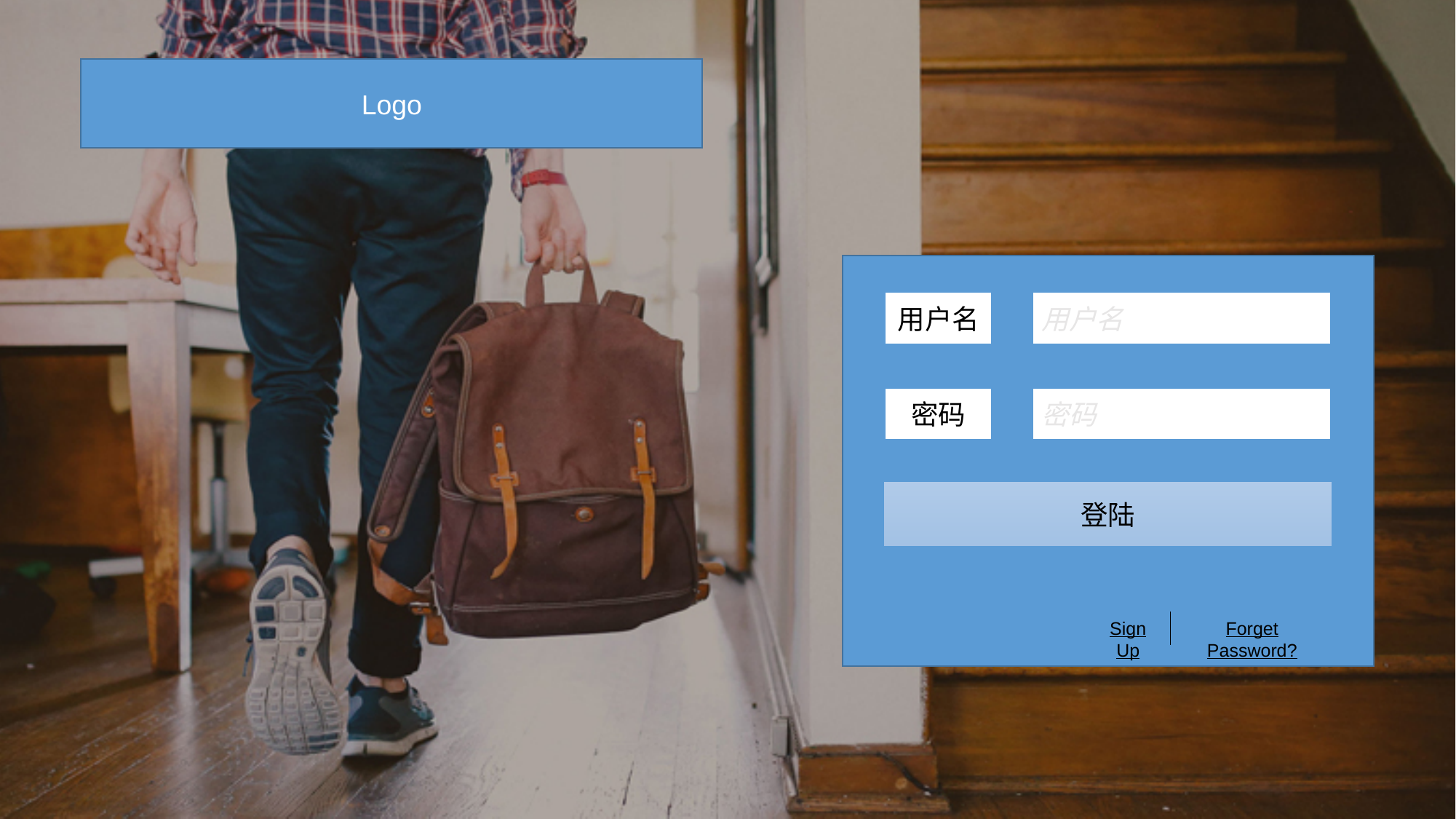

Logo

用户名
用户名
密码
密码
登陆
Sign Up
Forget Password?